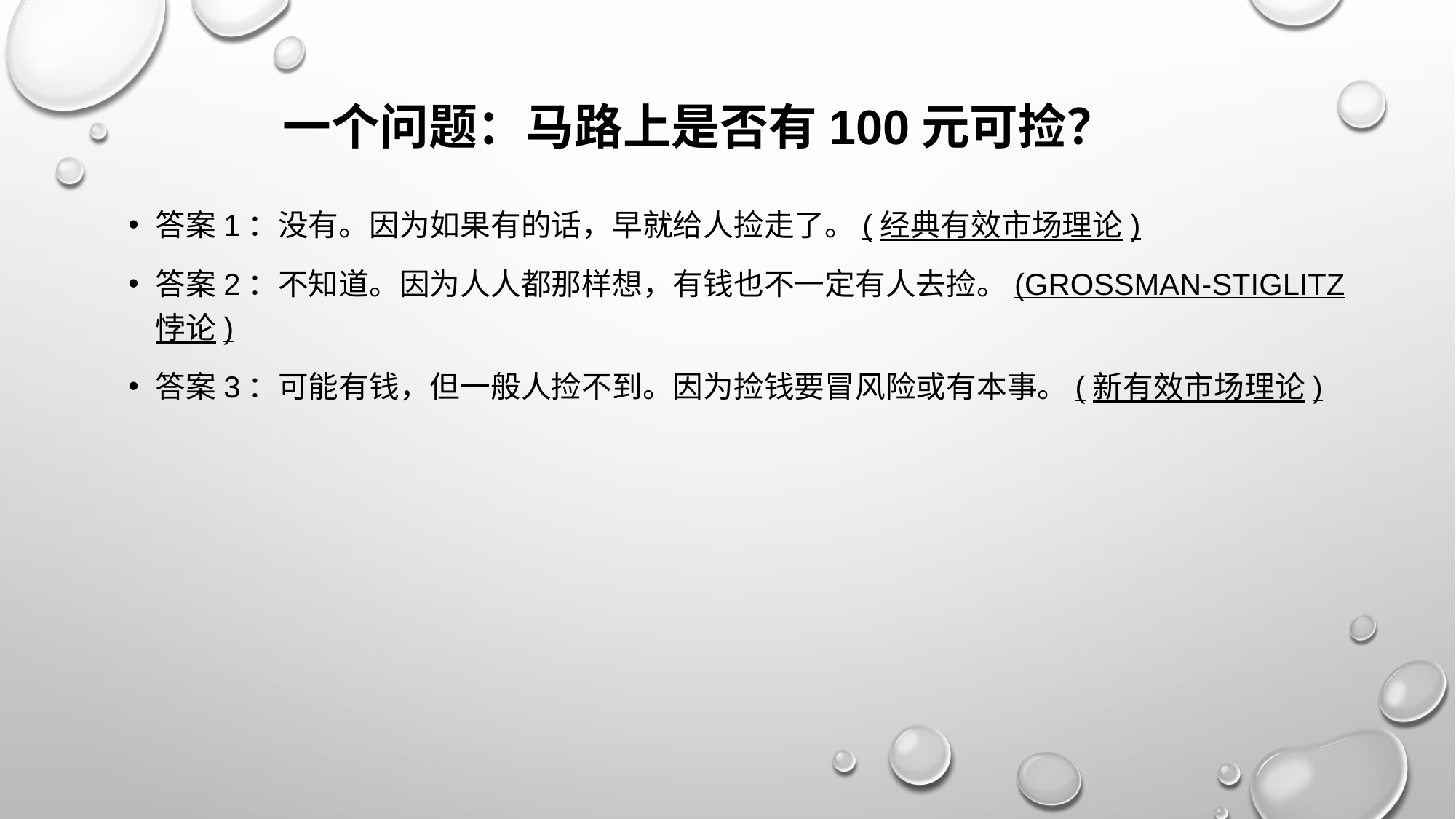

# 一个问题：马路上是否有100元可捡？
答案1：没有。因为如果有的话，早就给人捡走了。(经典有效市场理论)
答案2：不知道。因为人人都那样想，有钱也不一定有人去捡。(Grossman-Stiglitz悖论)
答案3：可能有钱，但一般人捡不到。因为捡钱要冒风险或有本事。(新有效市场理论)